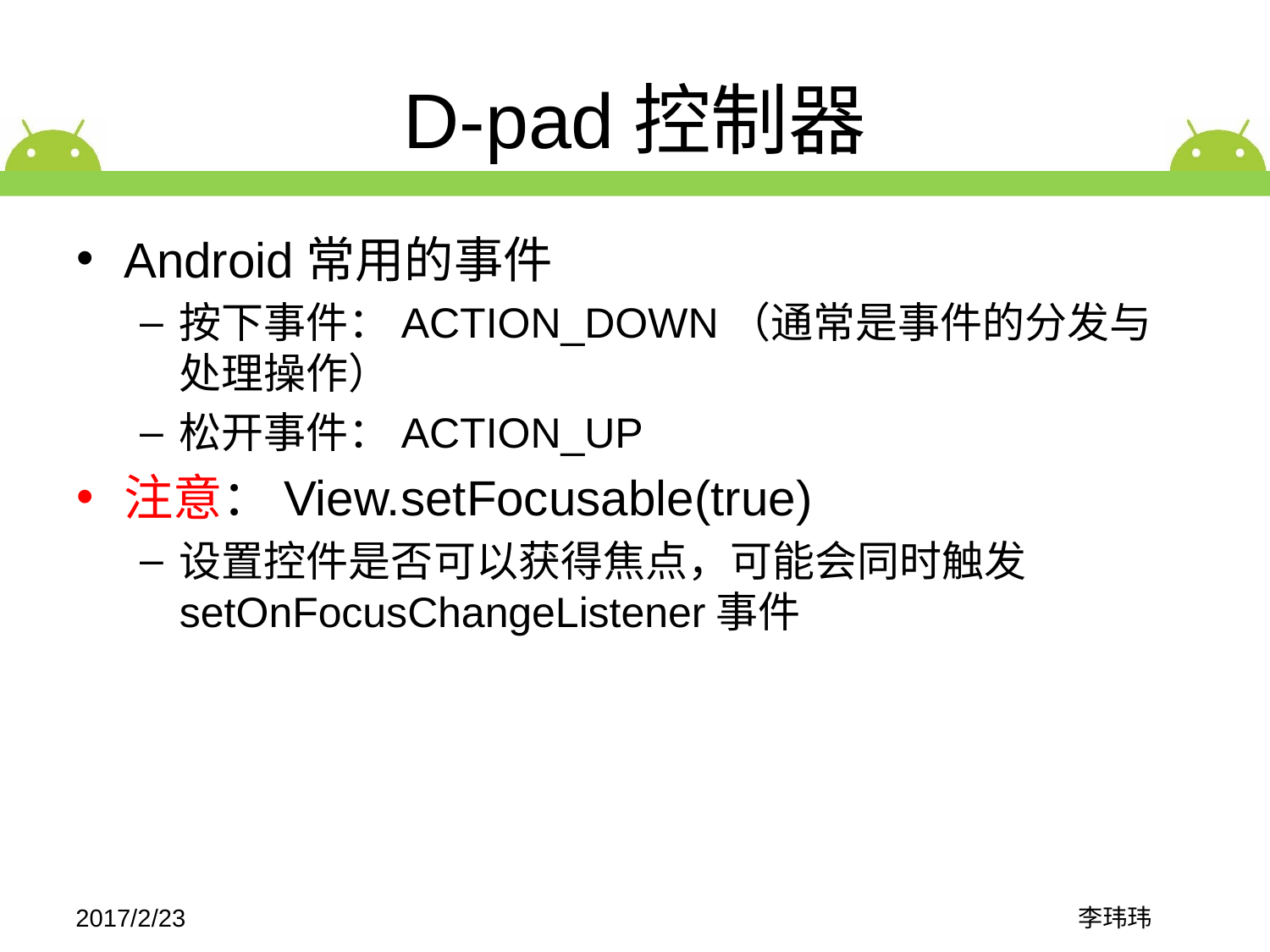

# D-pad控制器
Android常用的事件
按下事件：ACTION_DOWN（通常是事件的分发与处理操作）
松开事件：ACTION_UP
注意：View.setFocusable(true)
设置控件是否可以获得焦点，可能会同时触发 setOnFocusChangeListener事件